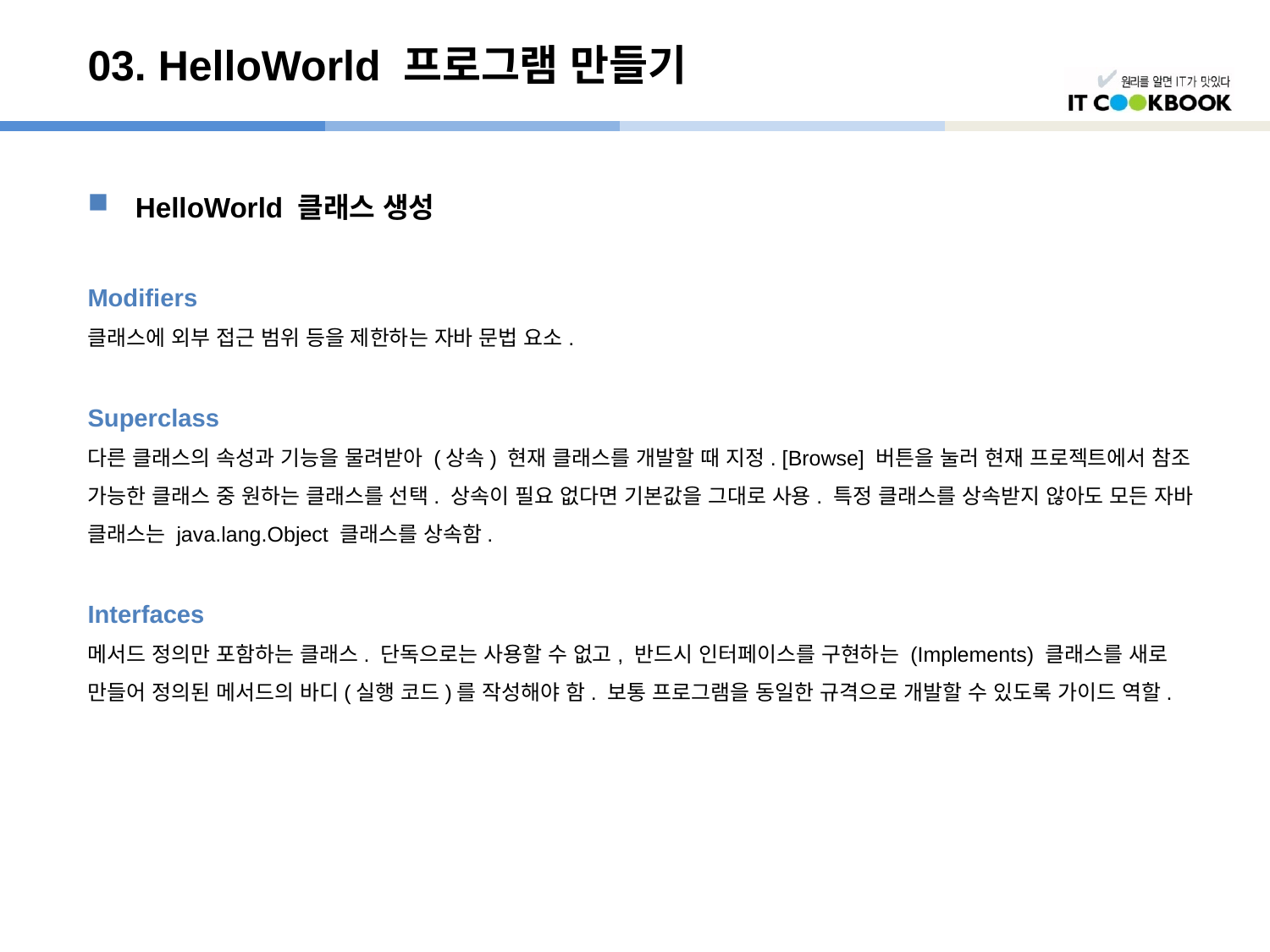

# 03. HelloWorld 프로그램 만들기
HelloWorld 클래스 생성

Modifiers
클래스에 외부 접근 범위 등을 제한하는 자바 문법 요소.

Superclass
다른 클래스의 속성과 기능을 물려받아 (상속) 현재 클래스를 개발할 때 지정. [Browse] 버튼을 눌러 현재 프로젝트에서 참조 가능한 클래스 중 원하는 클래스를 선택. 상속이 필요 없다면 기본값을 그대로 사용. 특정 클래스를 상속받지 않아도 모든 자바 클래스는 java.lang.Object 클래스를 상속함.

Interfaces
메서드 정의만 포함하는 클래스. 단독으로는 사용할 수 없고, 반드시 인터페이스를 구현하는 (Implements) 클래스를 새로 만들어 정의된 메서드의 바디(실행 코드)를 작성해야 함. 보통 프로그램을 동일한 규격으로 개발할 수 있도록 가이드 역할.